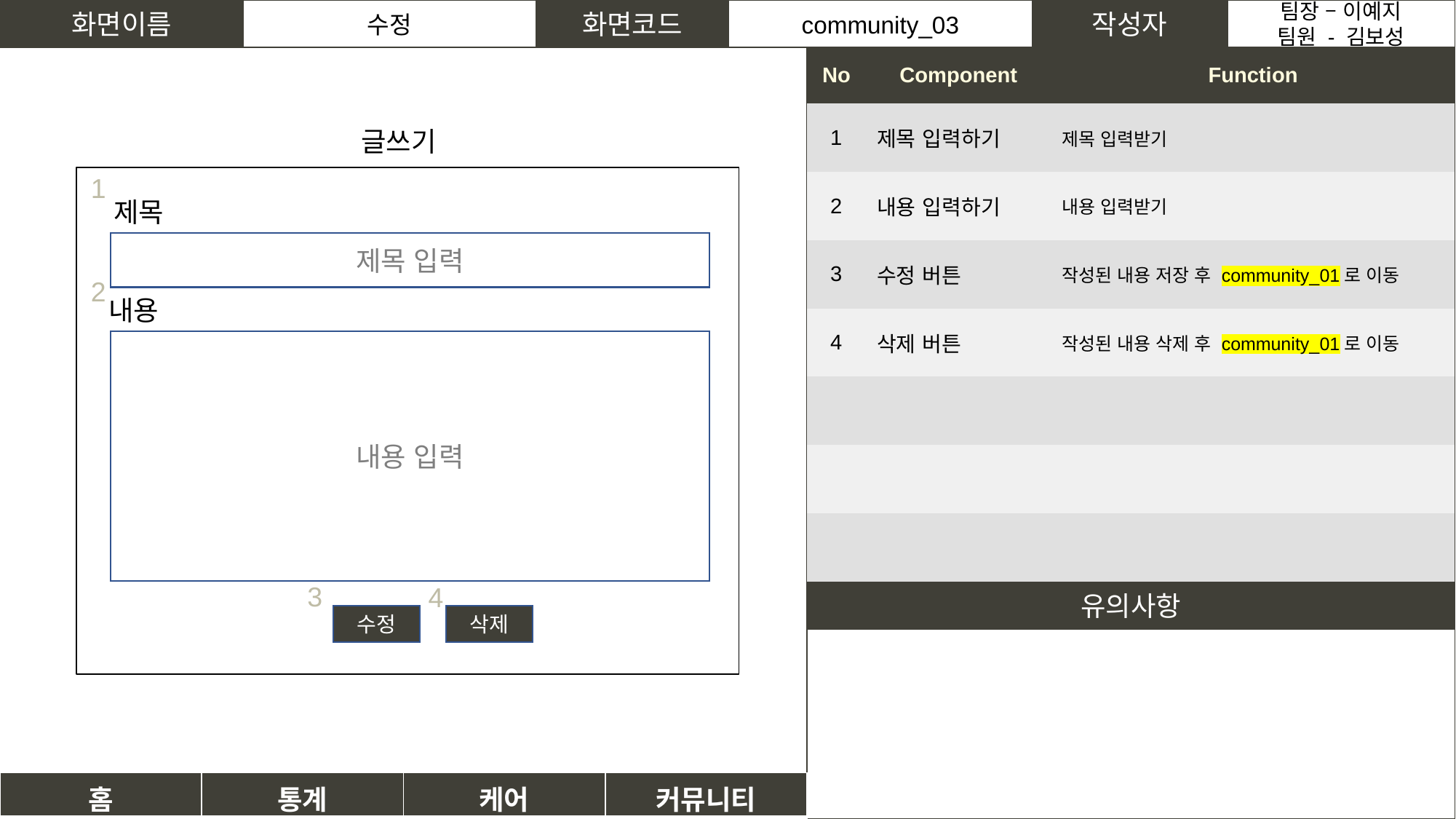

화면이름
수정
화면코드
community_03
작성자
팀장 – 이예지
팀원 - 김보성
| No | Component | Function |
| --- | --- | --- |
| 1 | 제목 입력하기 | 제목 입력받기 |
| 2 | 내용 입력하기 | 내용 입력받기 |
| 3 | 수정 버튼 | 작성된 내용 저장 후 community\_01로 이동 |
| 4 | 삭제 버튼 | 작성된 내용 삭제 후 community\_01로 이동 |
|  |  |  |
|  |  |  |
|  |  |  |
글쓰기
1

제목
제목 입력
2
내용
내용 입력
3
4
유의사항

수정
삭제
| 홈 | 통계 | 케어 | 커뮤니티 |
| --- | --- | --- | --- |